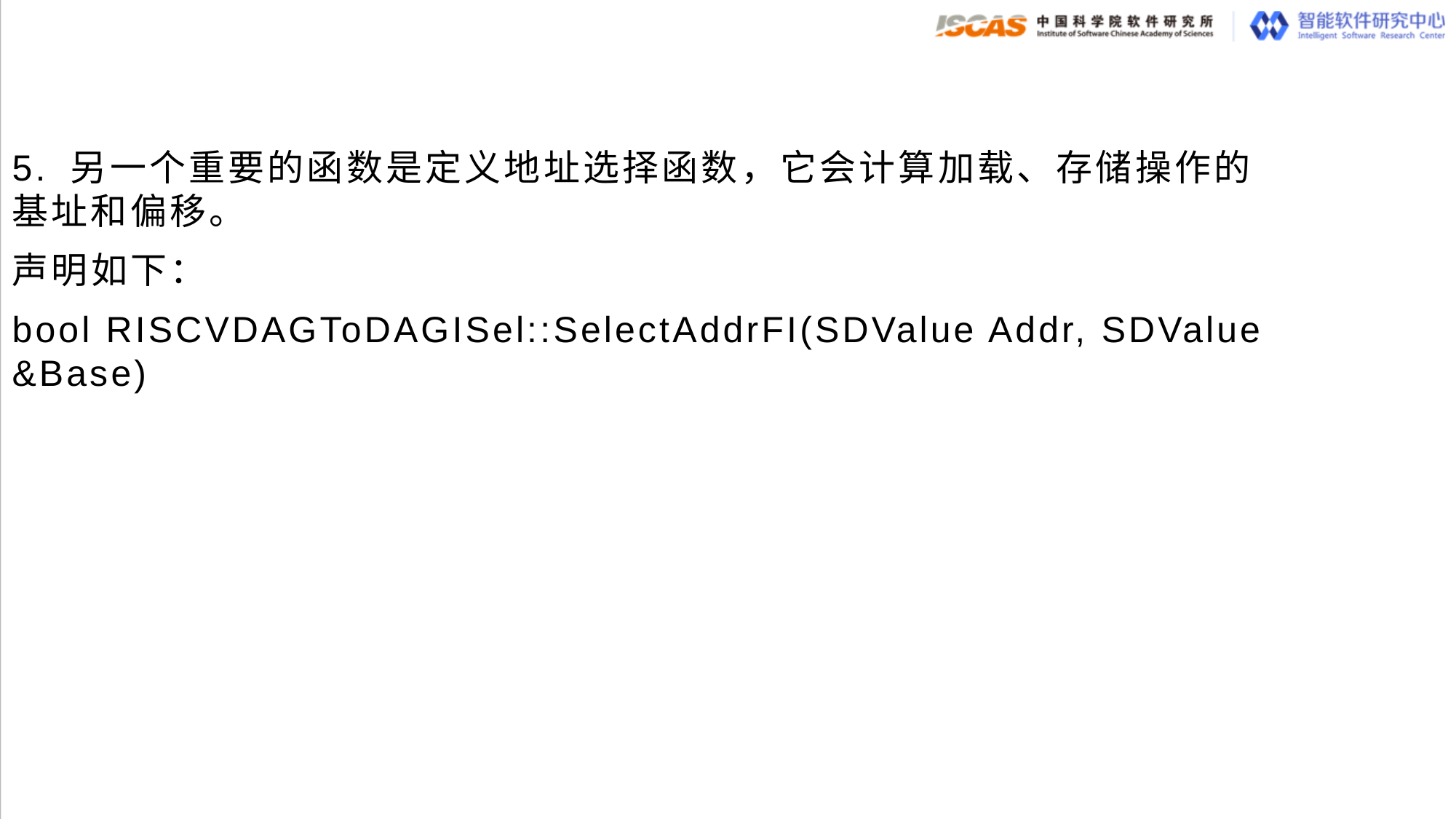

5. 另一个重要的函数是定义地址选择函数，它会计算加载、存储操作的基址和偏移。
声明如下：
bool RISCVDAGToDAGISel::SelectAddrFI(SDValue Addr, SDValue &Base)